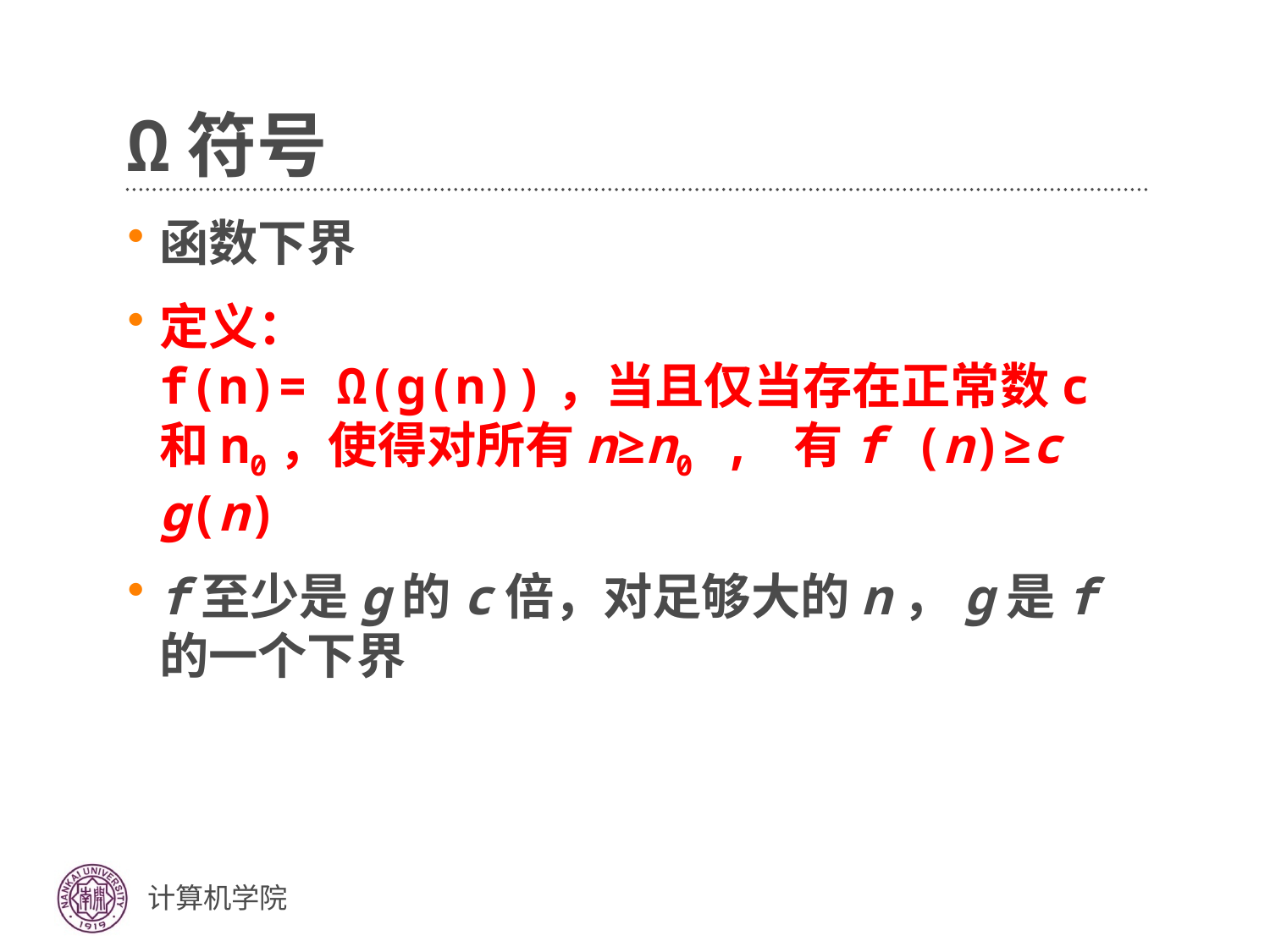

# Ω符号
函数下界
定义：
f(n)= Ω(g(n))，当且仅当存在正常数c和n0，使得对所有n≥n0 , 有f (n)≥c g(n)
f至少是g的c倍，对足够大的n，g是f的一个下界